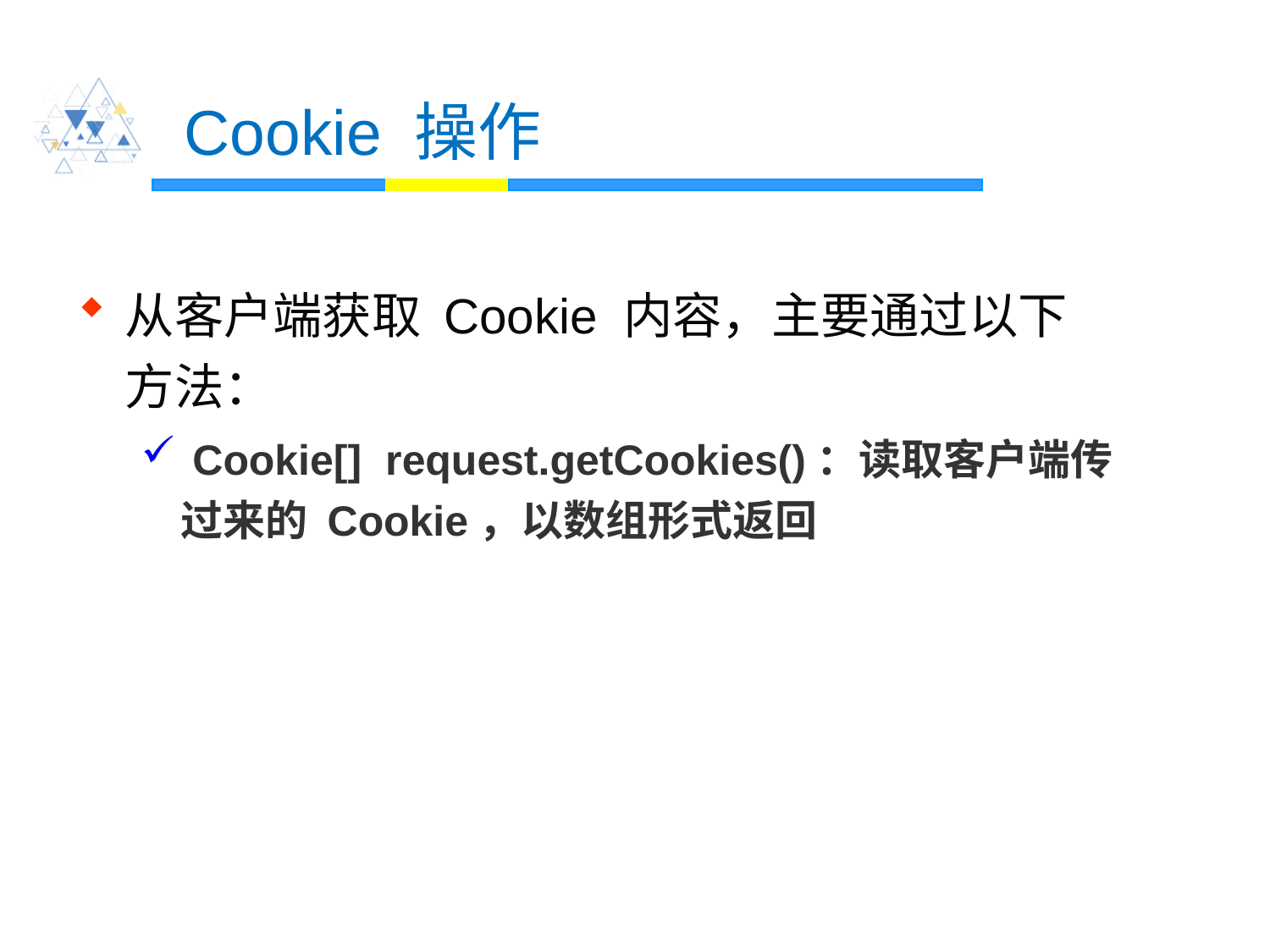

# Cookie 操作
从客户端获取 Cookie 内容，主要通过以下方法：
 Cookie[]  request.getCookies()：读取客户端传过来的 Cookie，以数组形式返回